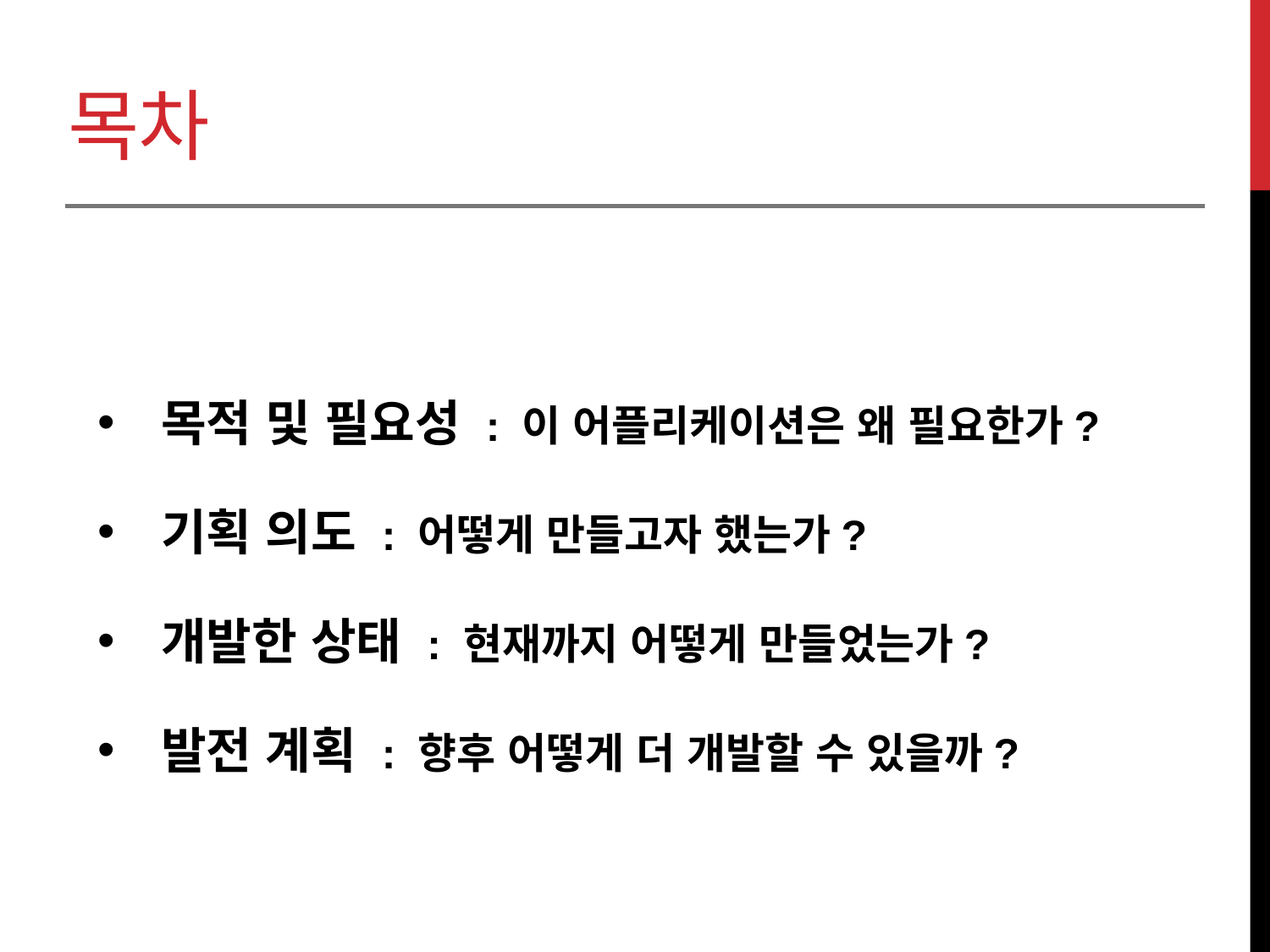

# 목차
목적 및 필요성 : 이 어플리케이션은 왜 필요한가?
기획 의도 : 어떻게 만들고자 했는가?
개발한 상태 : 현재까지 어떻게 만들었는가?
발전 계획 : 향후 어떻게 더 개발할 수 있을까?